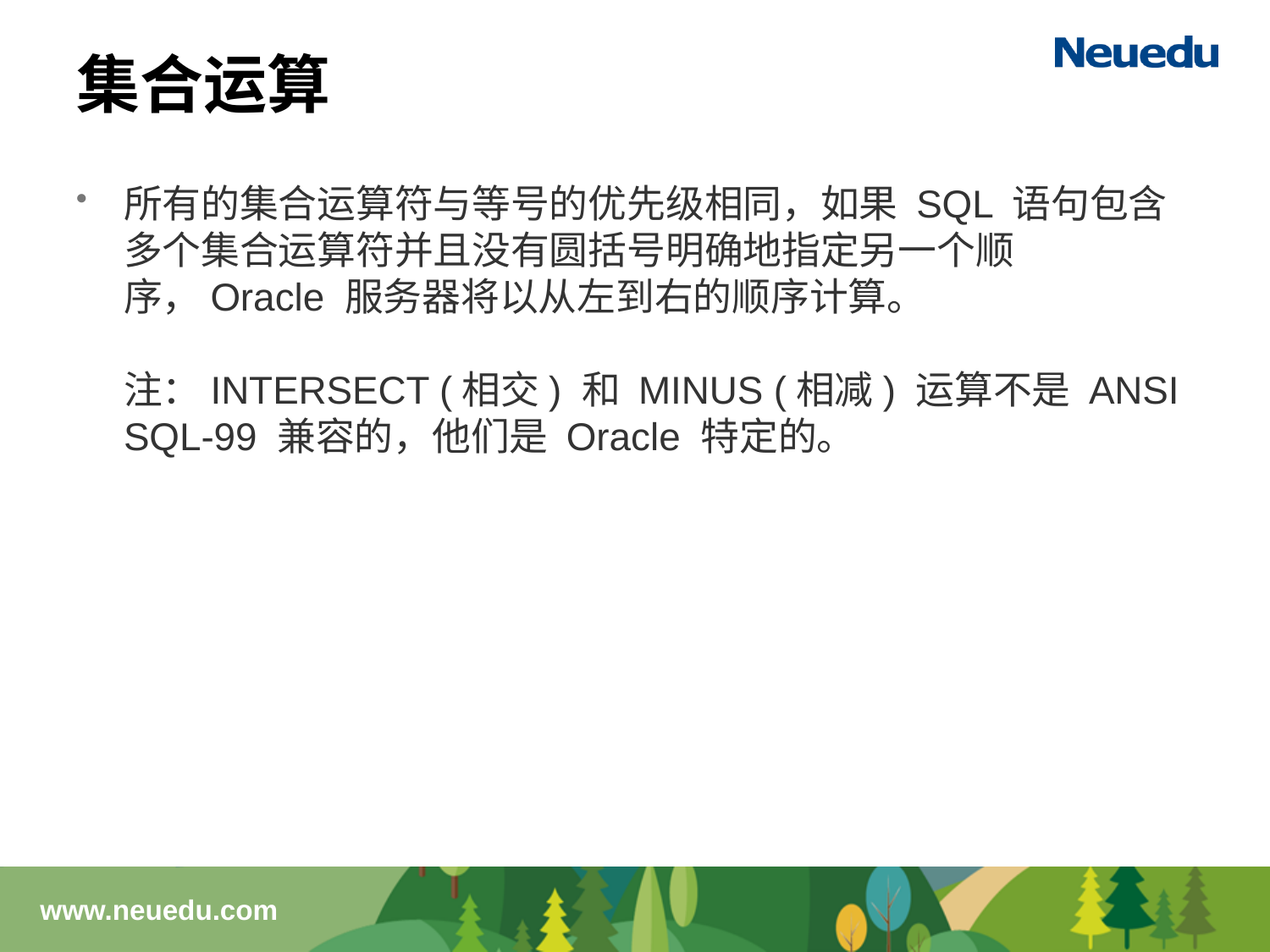

# 集合运算
所有的集合运算符与等号的优先级相同，如果 SQL 语句包含多个集合运算符并且没有圆括号明确地指定另一个顺序，Oracle 服务器将以从左到右的顺序计算。
注：INTERSECT (相交) 和 MINUS (相减) 运算不是 ANSI SQL-99 兼容的，他们是 Oracle 特定的。